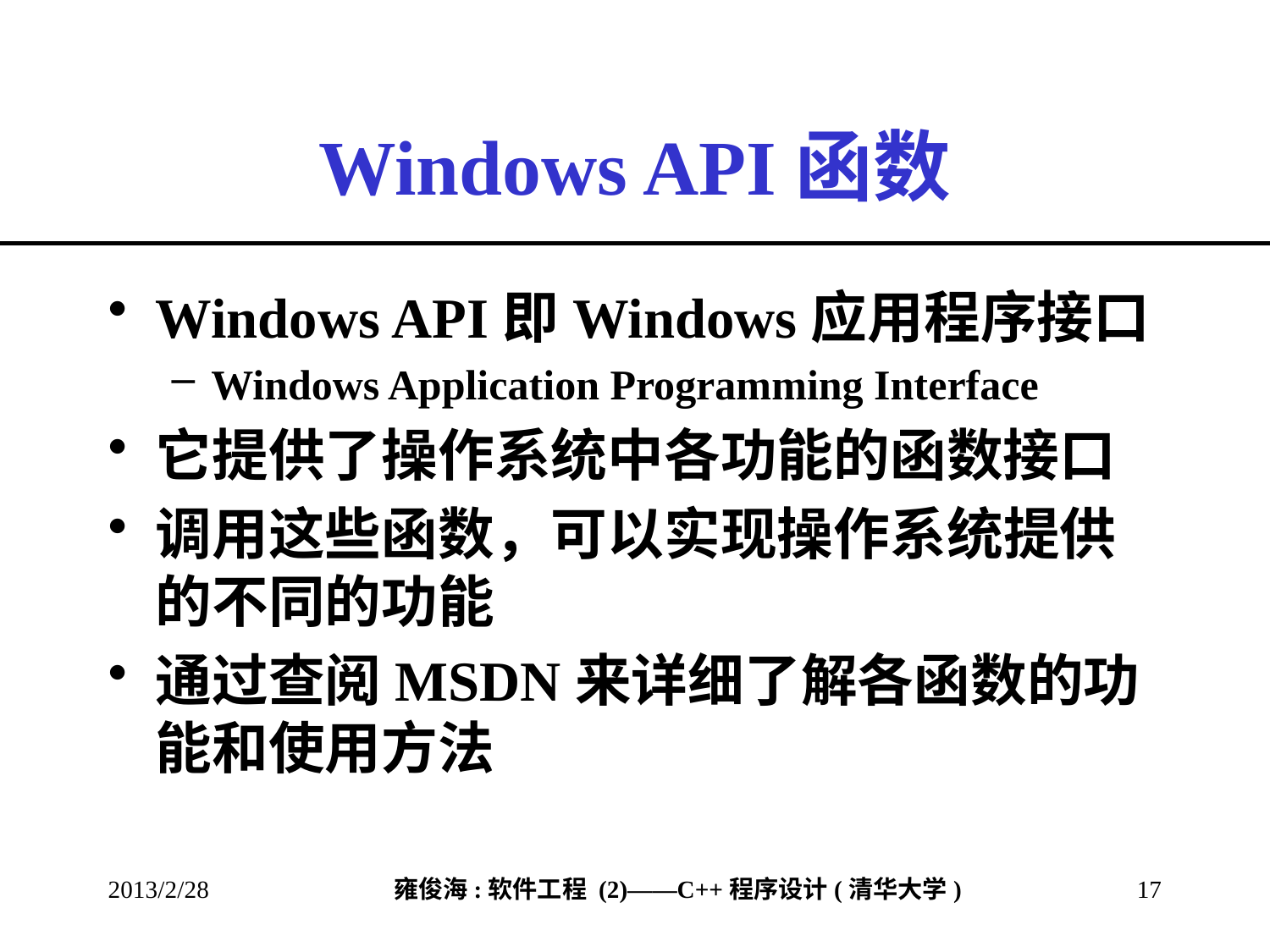

# Windows API函数
Windows API即Windows应用程序接口
Windows Application Programming Interface
它提供了操作系统中各功能的函数接口
调用这些函数，可以实现操作系统提供的不同的功能
通过查阅MSDN来详细了解各函数的功能和使用方法
2013/2/28
17